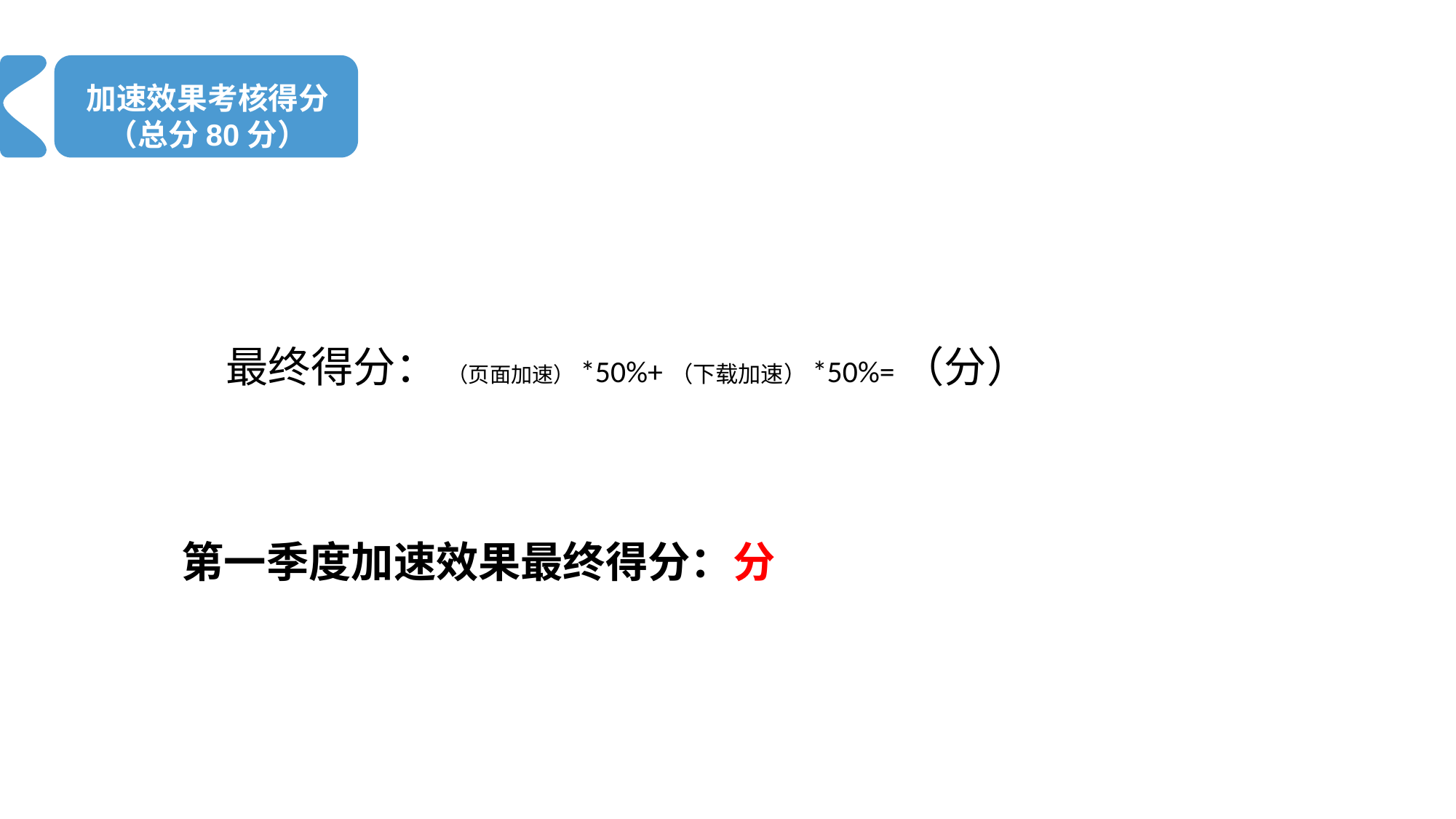

# 加速效果考核得分 （总分80分）
最终得分： （页面加速）*50%+（下载加速）*50%=（分）
第一季度加速效果最终得分：分